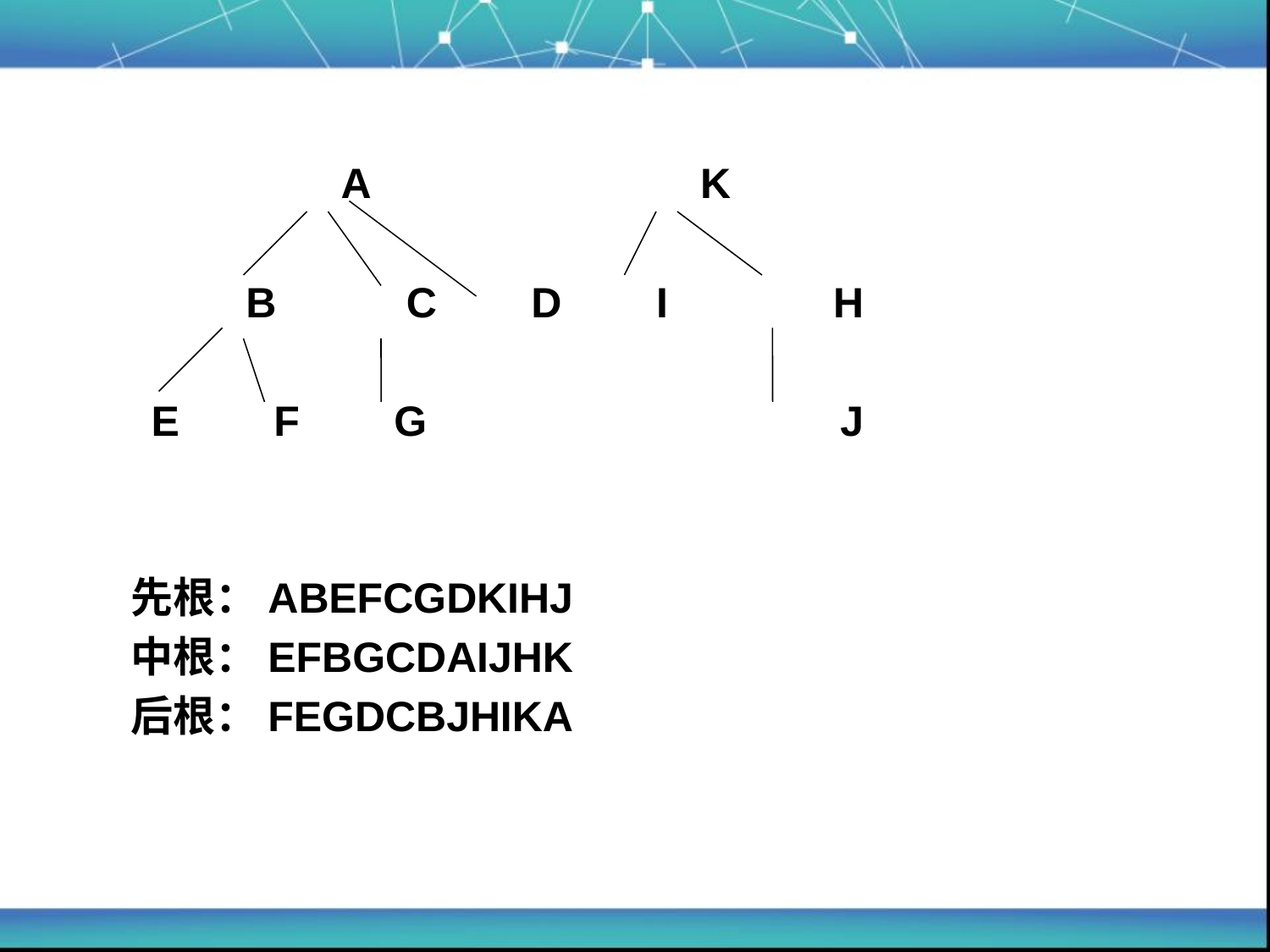

A                            K

                 B           C        D        I              H

         E        F        G                                   J

        先根：ABEFCGDKIHJ
        中根：EFBGCDAIJHK
        后根：FEGDCBJHIKA